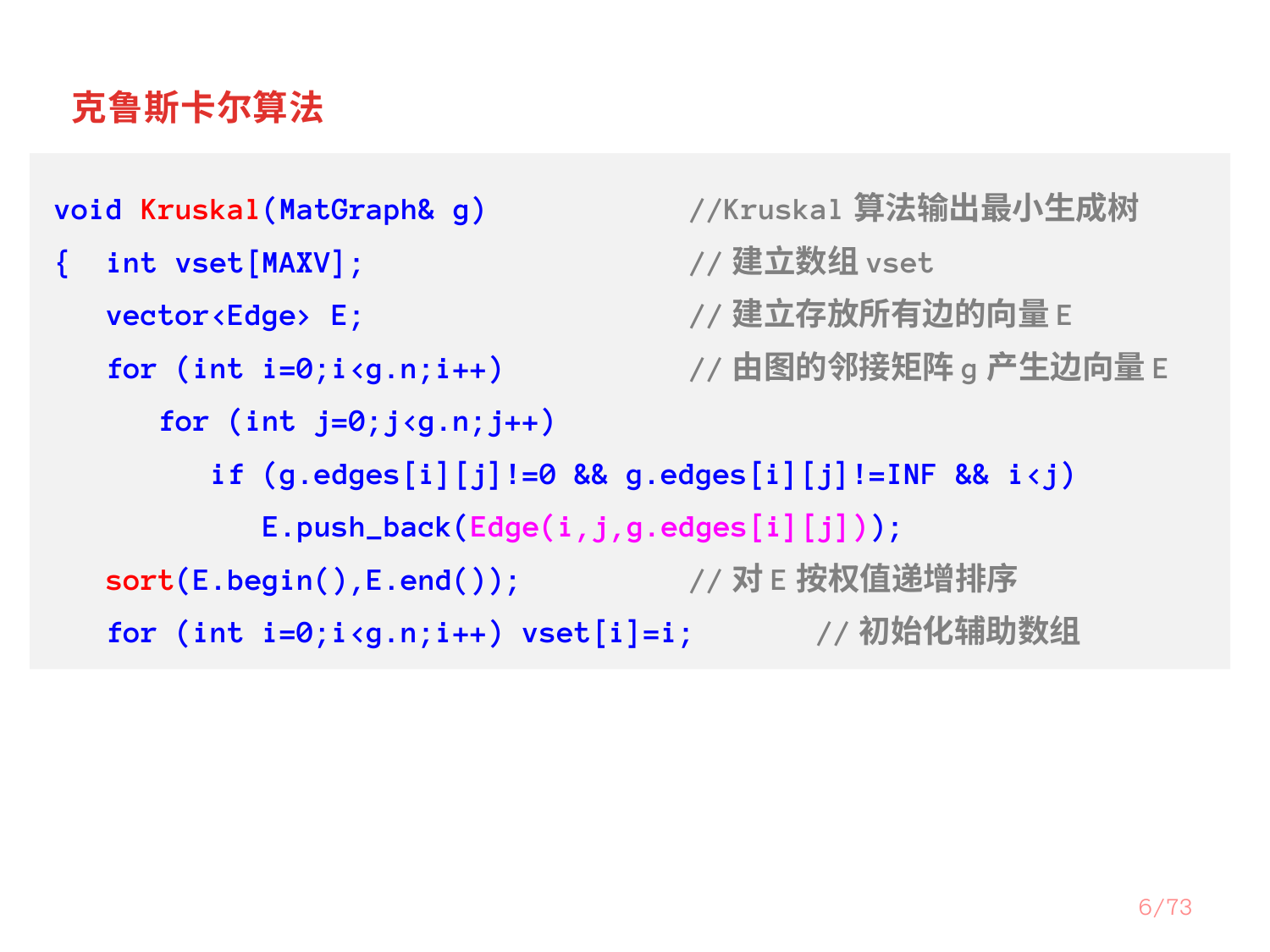

克鲁斯卡尔算法
void Kruskal(MatGraph& g)		//Kruskal算法输出最小生成树
{  int vset[MAXV];			//建立数组vset
   vector<Edge> E;			//建立存放所有边的向量E
   for (int i=0;i<g.n;i++)		//由图的邻接矩阵g产生边向量E
      for (int j=0;j<g.n;j++)
         if (g.edges[i][j]!=0 && g.edges[i][j]!=INF && i<j)
            E.push_back(Edge(i,j,g.edges[i][j]));
   sort(E.begin(),E.end());		//对E按权值递增排序
   for (int i=0;i<g.n;i++) vset[i]=i;	//初始化辅助数组
6/73